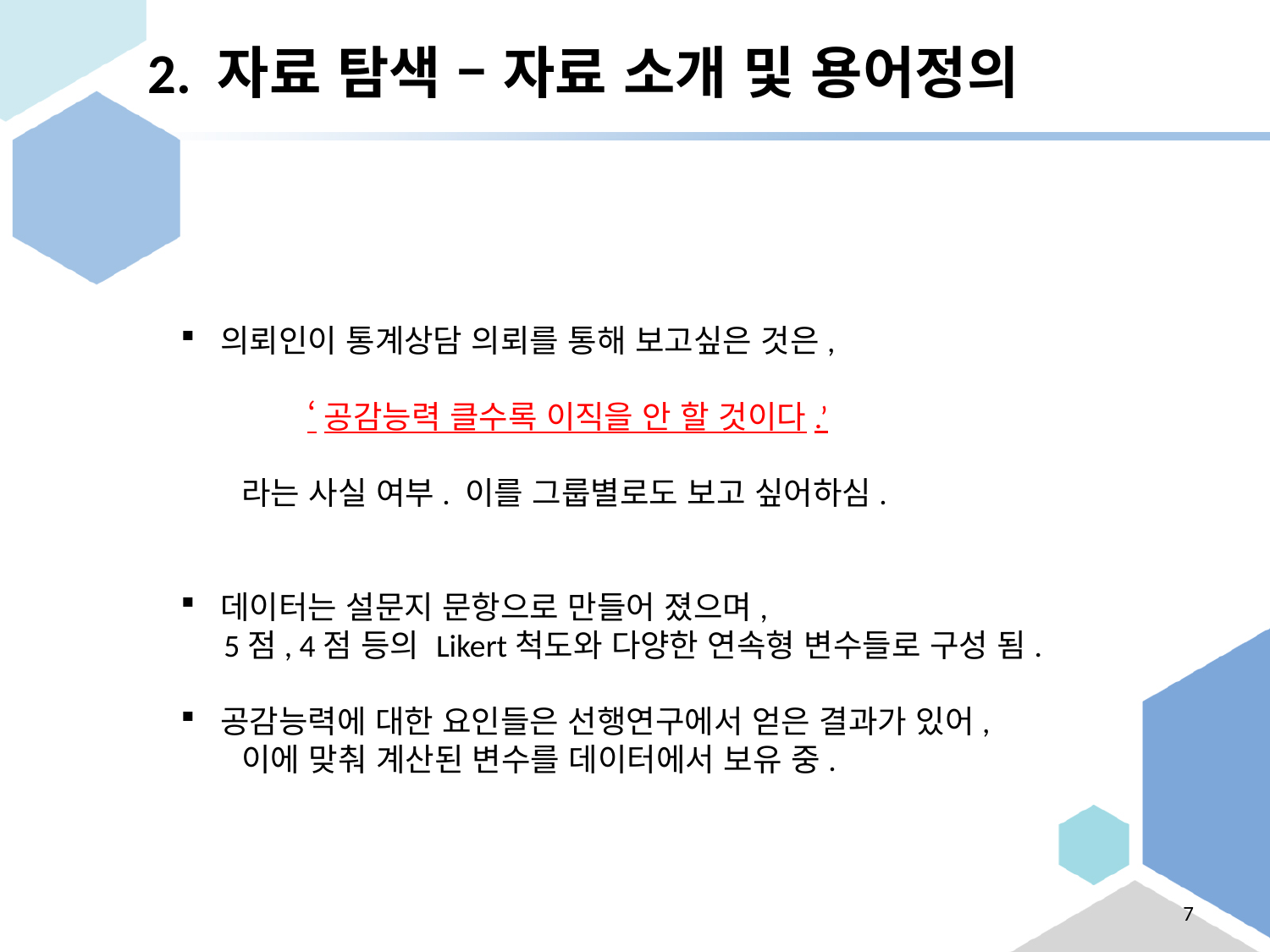

# 2. 자료 탐색 – 자료 소개 및 용어정의
의뢰인이 통계상담 의뢰를 통해 보고싶은 것은,

	‘공감능력 클수록 이직을 안 할 것이다.’

      라는 사실 여부. 이를 그룹별로도 보고 싶어하심.

데이터는 설문지 문항으로 만들어 졌으며,
      5점, 4점 등의 Likert척도와 다양한 연속형 변수들로 구성 됨.

공감능력에 대한 요인들은 선행연구에서 얻은 결과가 있어,
      이에 맞춰 계산된 변수를 데이터에서 보유 중.
7